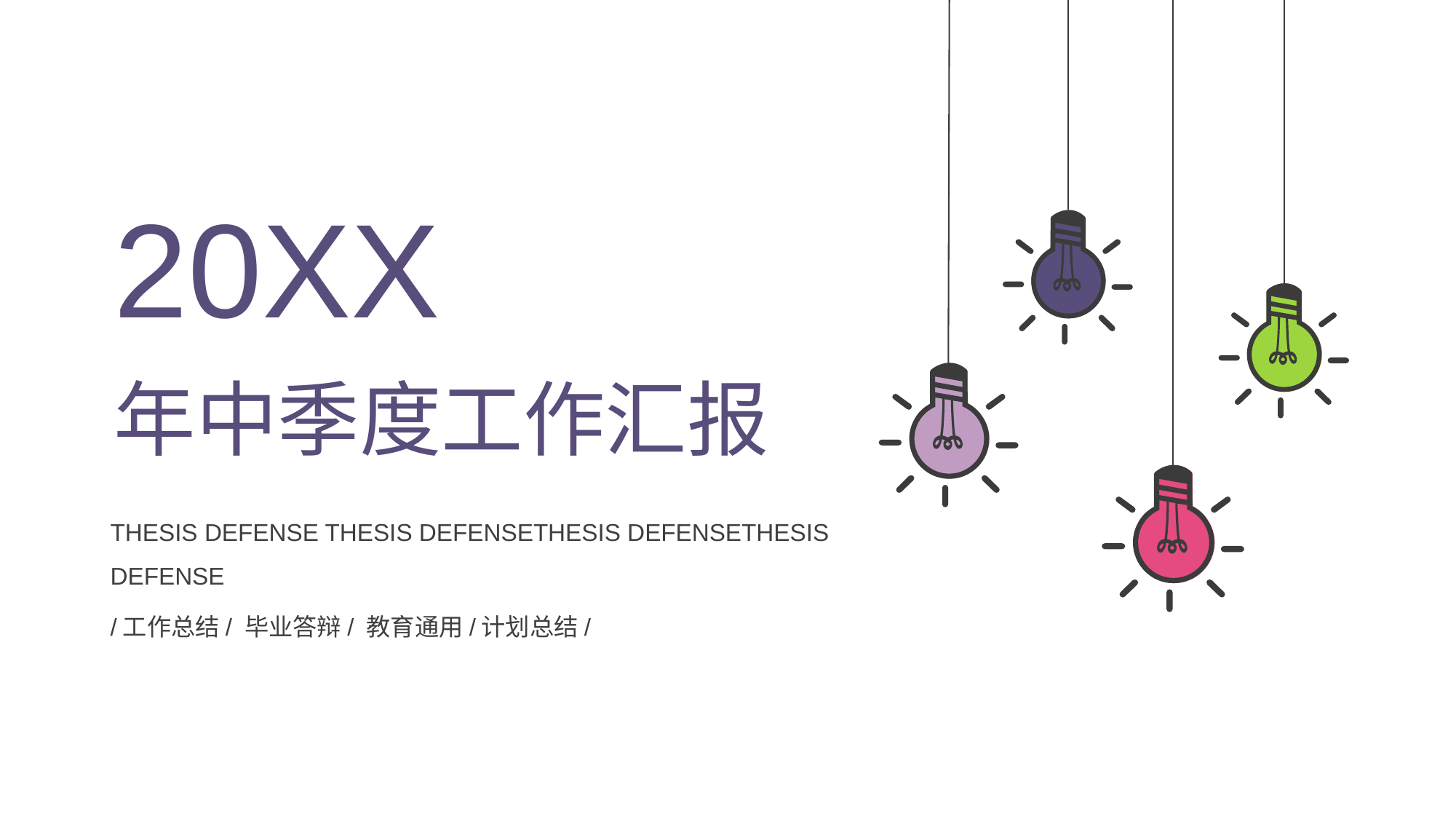

20XX
年中季度工作汇报
THESIS DEFENSE THESIS DEFENSETHESIS DEFENSETHESIS DEFENSE
/工作总结/ 毕业答辩/ 教育通用/计划总结/